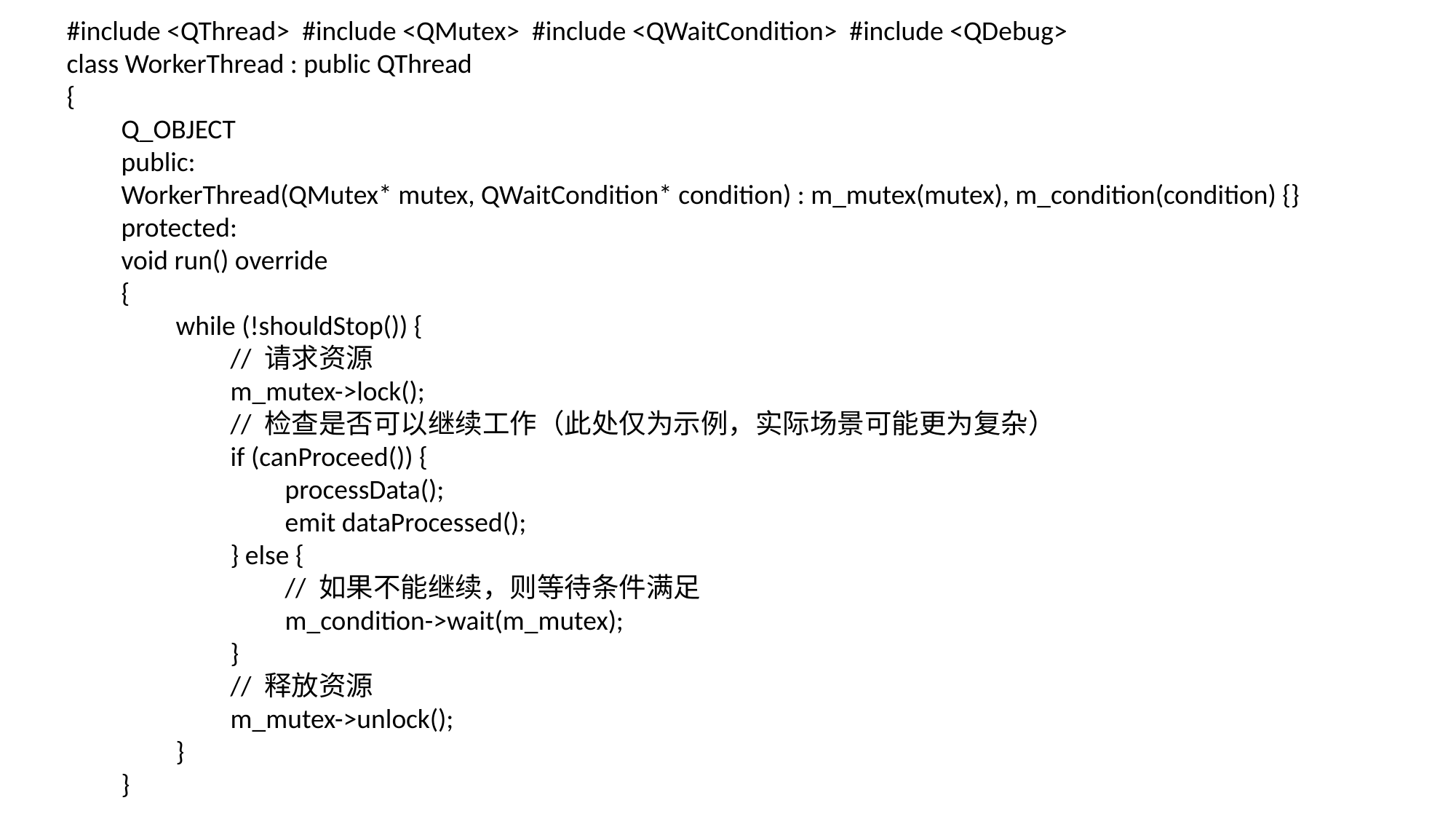

#include <QThread>  #include <QMutex>  #include <QWaitCondition>  #include <QDebug>
class WorkerThread : public QThread
{
Q_OBJECT
public:
WorkerThread(QMutex* mutex, QWaitCondition* condition) : m_mutex(mutex), m_condition(condition) {}
protected:
void run() override
{
while (!shouldStop()) {
// 请求资源
m_mutex->lock();
// 检查是否可以继续工作（此处仅为示例，实际场景可能更为复杂）
if (canProceed()) {
processData();
emit dataProcessed();
} else {
// 如果不能继续，则等待条件满足
m_condition->wait(m_mutex);
}
// 释放资源
m_mutex->unlock();
}
}